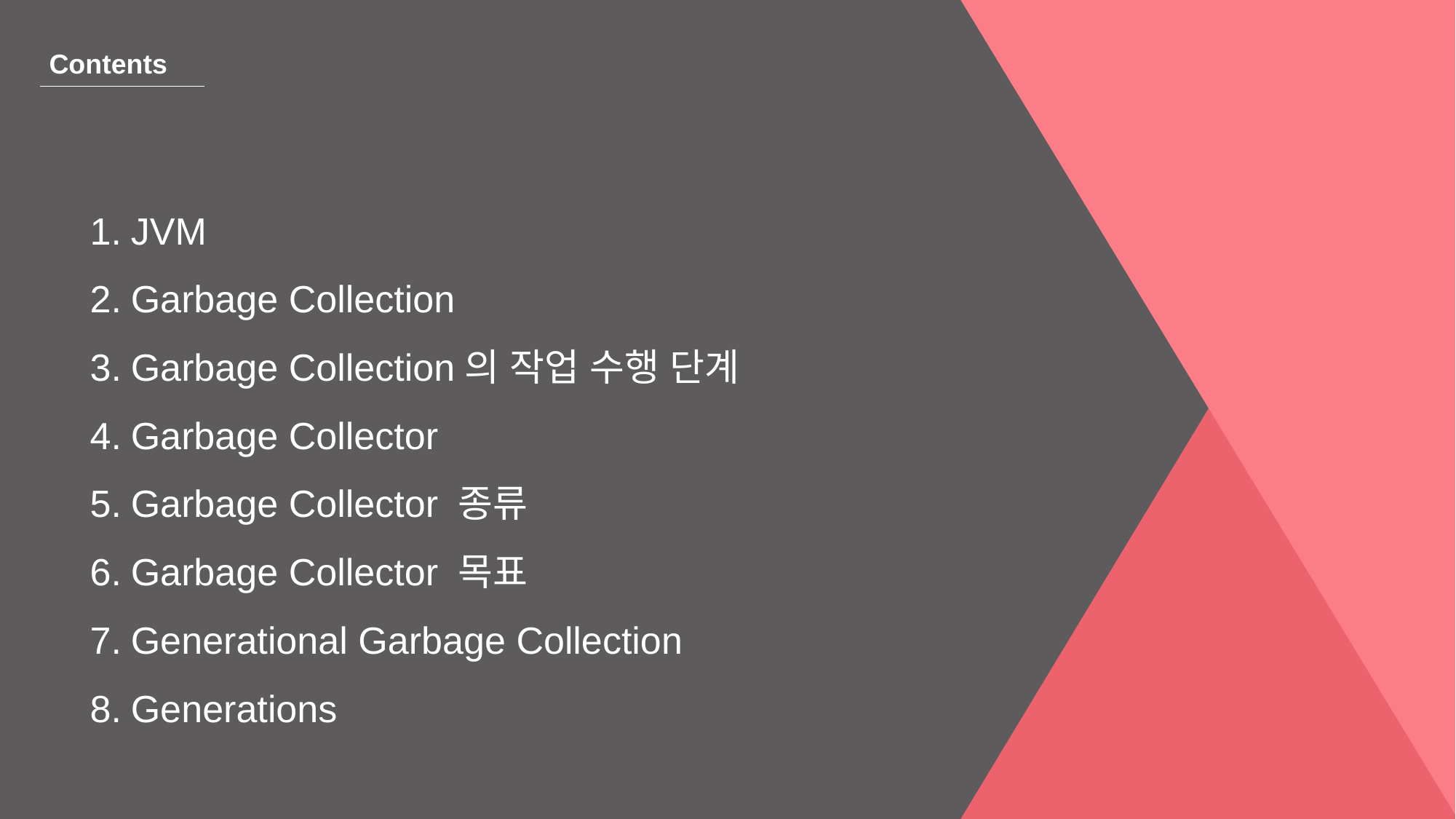

Contents
JVM
Garbage Collection
Garbage Collection의 작업 수행 단계
Garbage Collector
Garbage Collector 종류
Garbage Collector 목표
Generational Garbage Collection
Generations